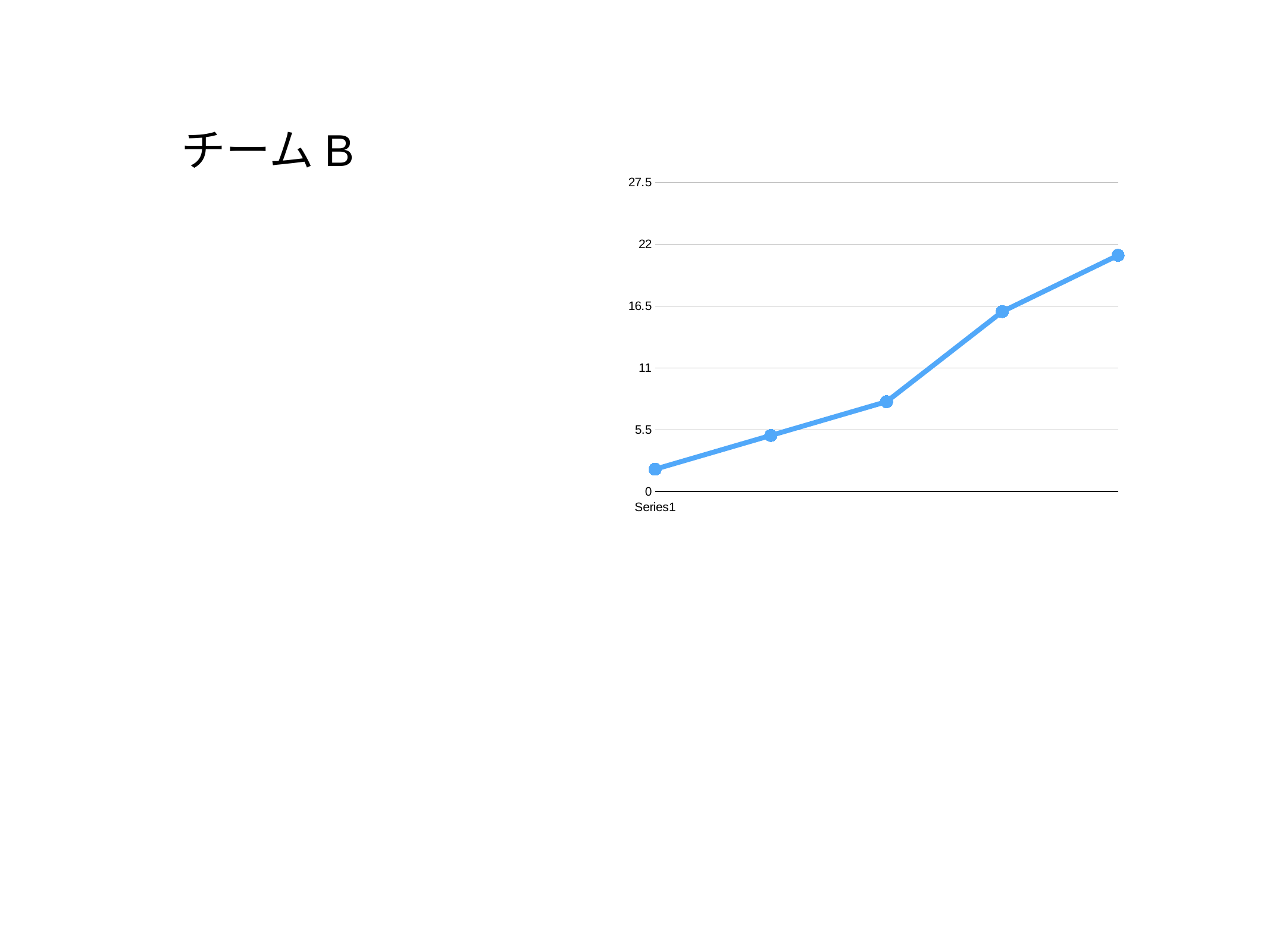

チームB

### Chart

| Category |  |
|---|---|
| None | 2.0 |
| None | 5.0 |
| None | 8.0 |
| None | 16.0 |
| None | 21.0 |